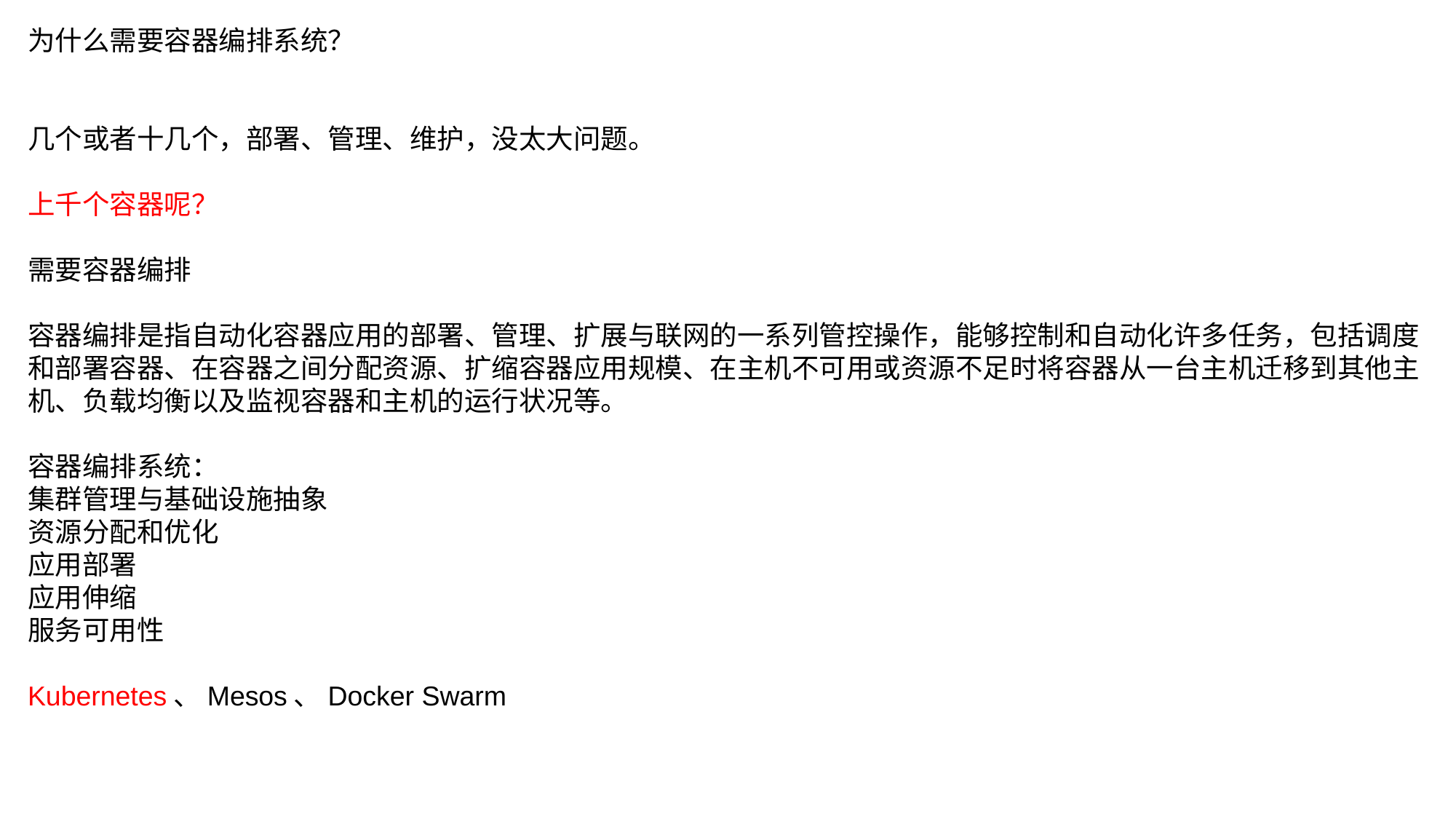

为什么需要容器编排系统？

几个或者十几个，部署、管理、维护，没太大问题。

上千个容器呢？

需要容器编排

容器编排是指自动化容器应用的部署、管理、扩展与联网的一系列管控操作，能够控制和自动化许多任务，包括调度和部署容器、在容器之间分配资源、扩缩容器应用规模、在主机不可用或资源不足时将容器从一台主机迁移到其他主机、负载均衡以及监视容器和主机的运行状况等。

容器编排系统：
集群管理与基础设施抽象
资源分配和优化
应用部署
应用伸缩
服务可用性

Kubernetes、Mesos、Docker Swarm